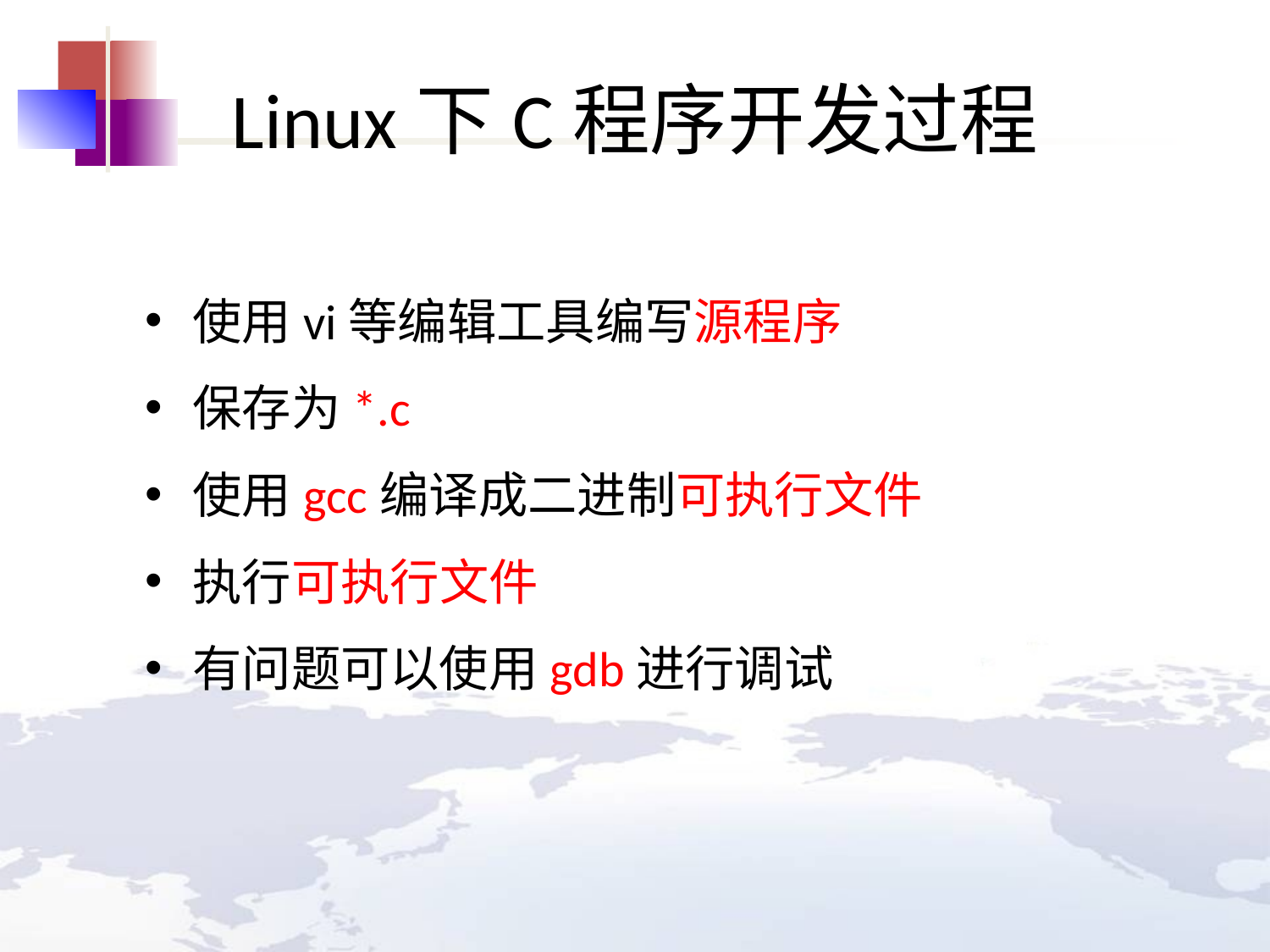

# Linux下C程序开发过程
使用vi等编辑工具编写源程序
保存为*.c
使用gcc编译成二进制可执行文件
执行可执行文件
有问题可以使用gdb进行调试